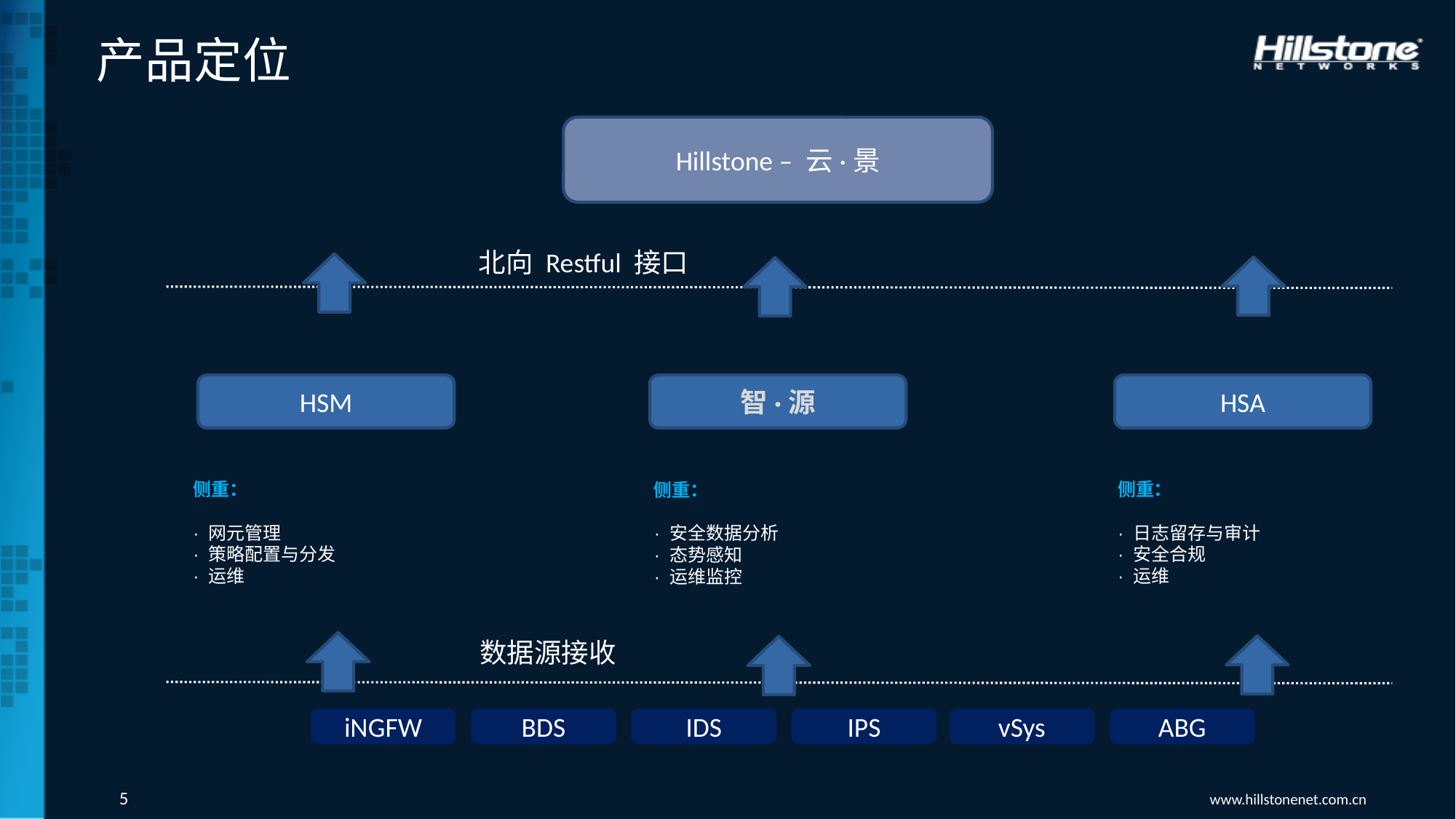

# 产品定位
Hillstone – 云·景
北向 Restful 接口

HSM
智·源
HSA
侧重：

· 网元管理
· 策略配置与分发
· 运维
侧重：

· 日志留存与审计
· 安全合规
· 运维
侧重：

· 安全数据分析
· 态势感知
· 运维监控
数据源接收

iNGFW
BDS
IDS
IPS
vSys
ABG